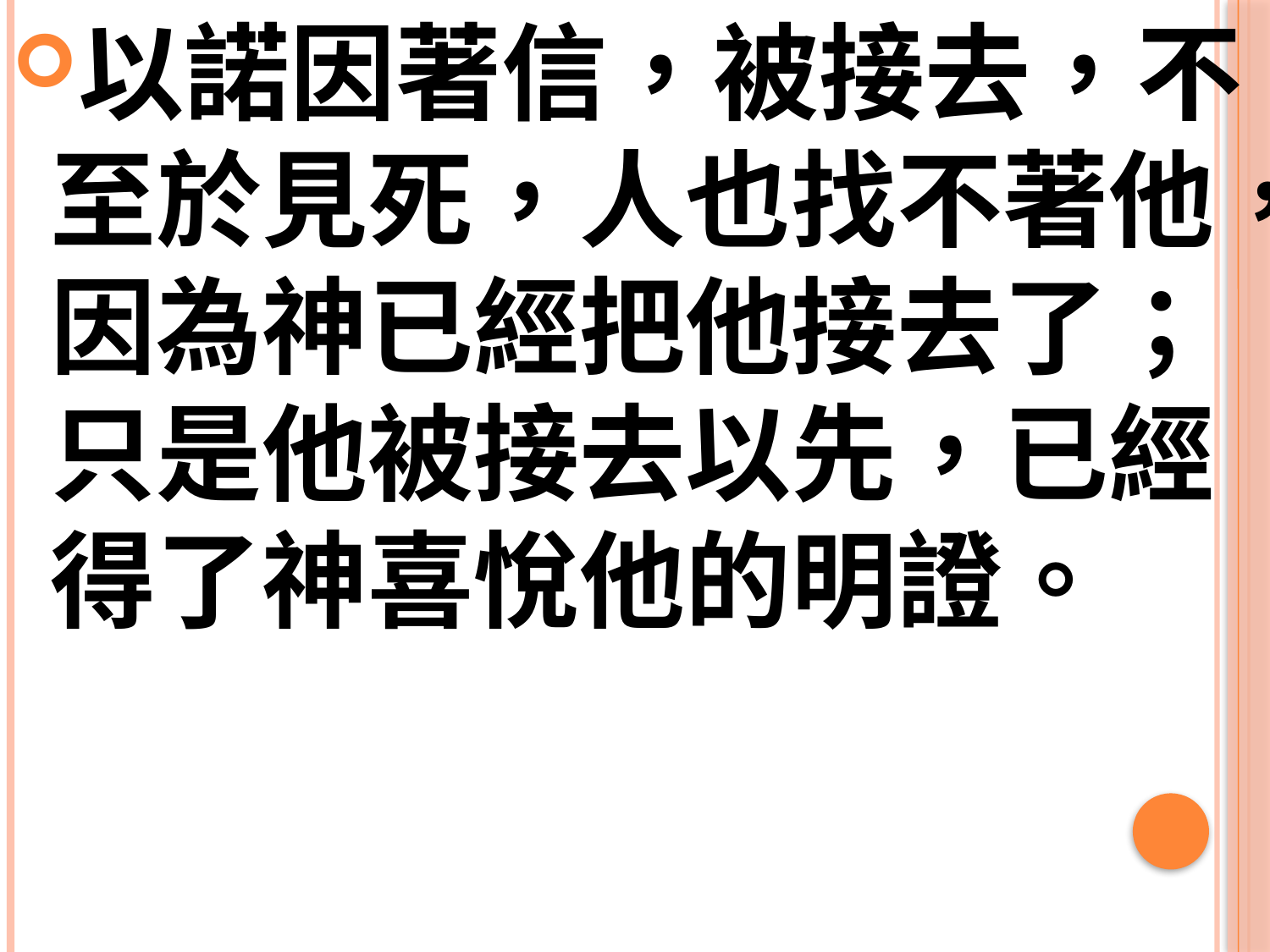

以諾因著信，被接去，不至於見死，人也找不著他，因為神已經把他接去了；只是他被接去以先，已經得了神喜悅他的明證。